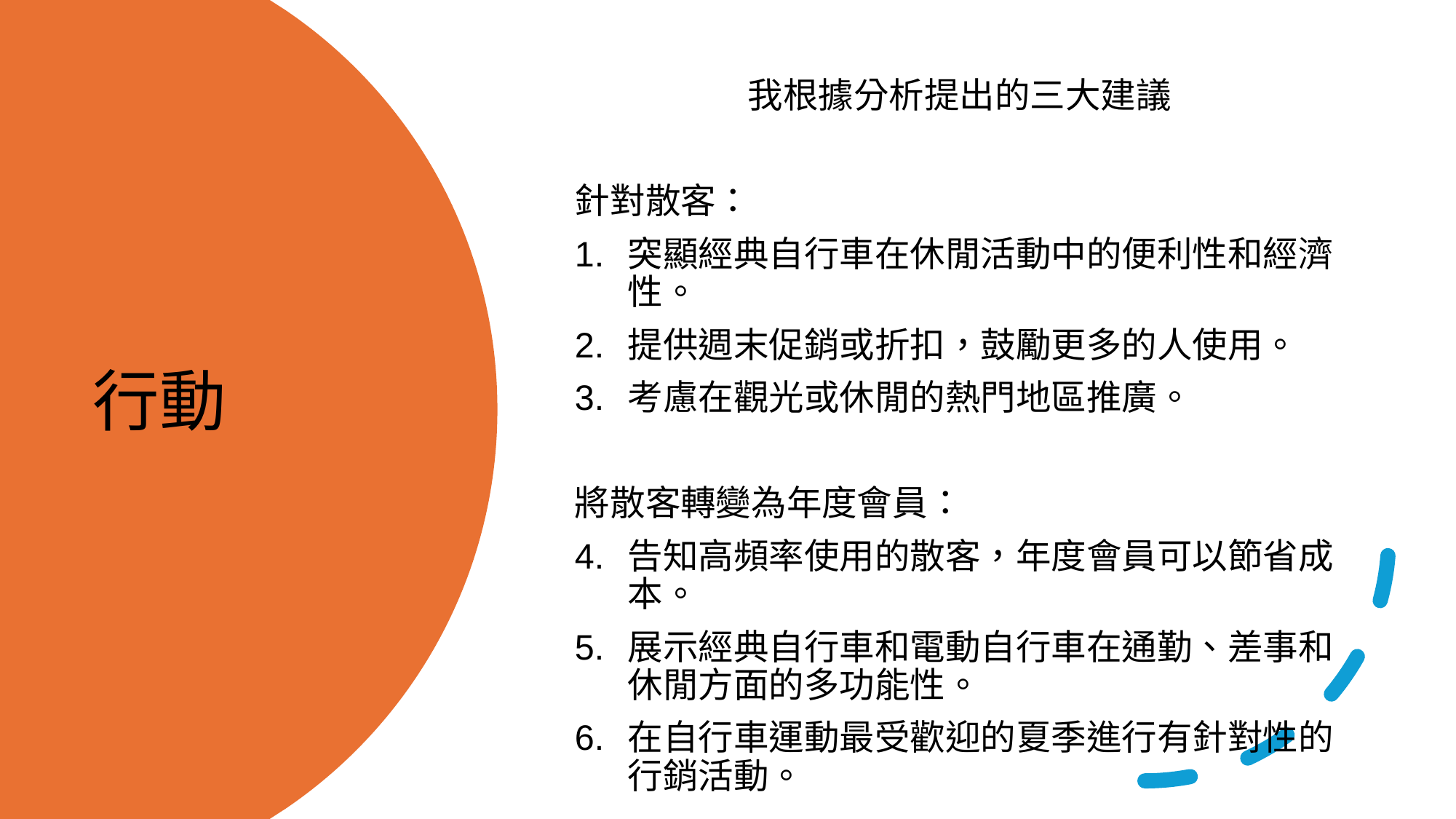

我根據分析提出的三大建議

針對散客：
突顯經典自行車在休閒活動中的便利性和經濟性。
提供週末促銷或折扣，鼓勵更多的人使用。
考慮在觀光或休閒的熱門地區推廣。

將散客轉變為年度會員：
告知高頻率使用的散客，年度會員可以節省成本。
展示經典自行車和電動自行車在通勤、差事和休閒方面的多功能性。
在自行車運動最受歡迎的夏季進行有針對性的行銷活動。
# 行動